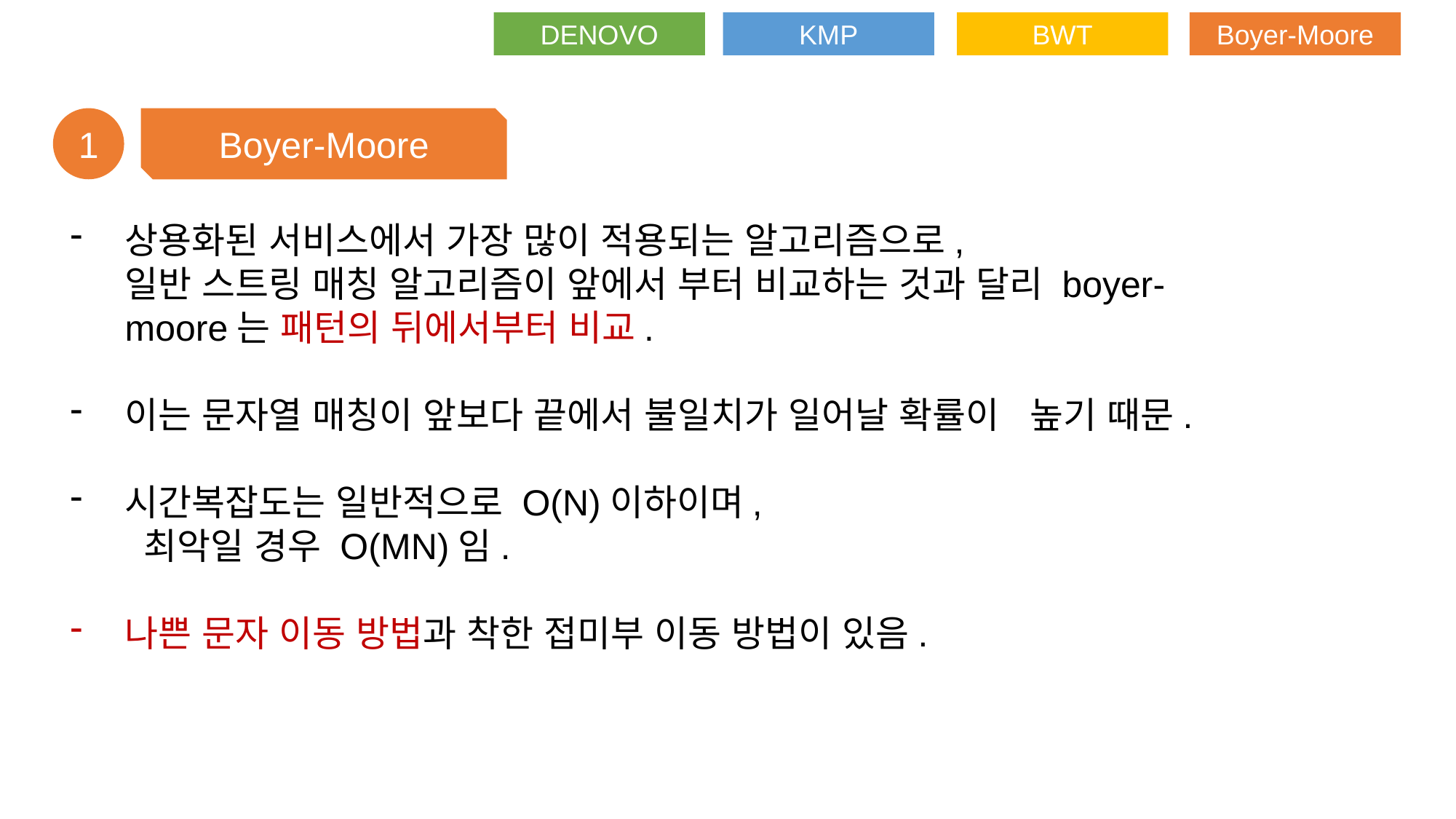

DENOVO
KMP
BWT
Boyer-Moore
1
Boyer-Moore
상용화된 서비스에서 가장 많이 적용되는 알고리즘으로,
일반 스트링 매칭 알고리즘이 앞에서 부터 비교하는 것과 달리 boyer-moore는 패턴의 뒤에서부터 비교.
이는 문자열 매칭이 앞보다 끝에서 불일치가 일어날 확률이   높기 때문.

시간복잡도는 일반적으로 O(N)이하이며,
 최악일 경우 O(MN)임.

나쁜 문자 이동 방법과 착한 접미부 이동 방법이 있음.